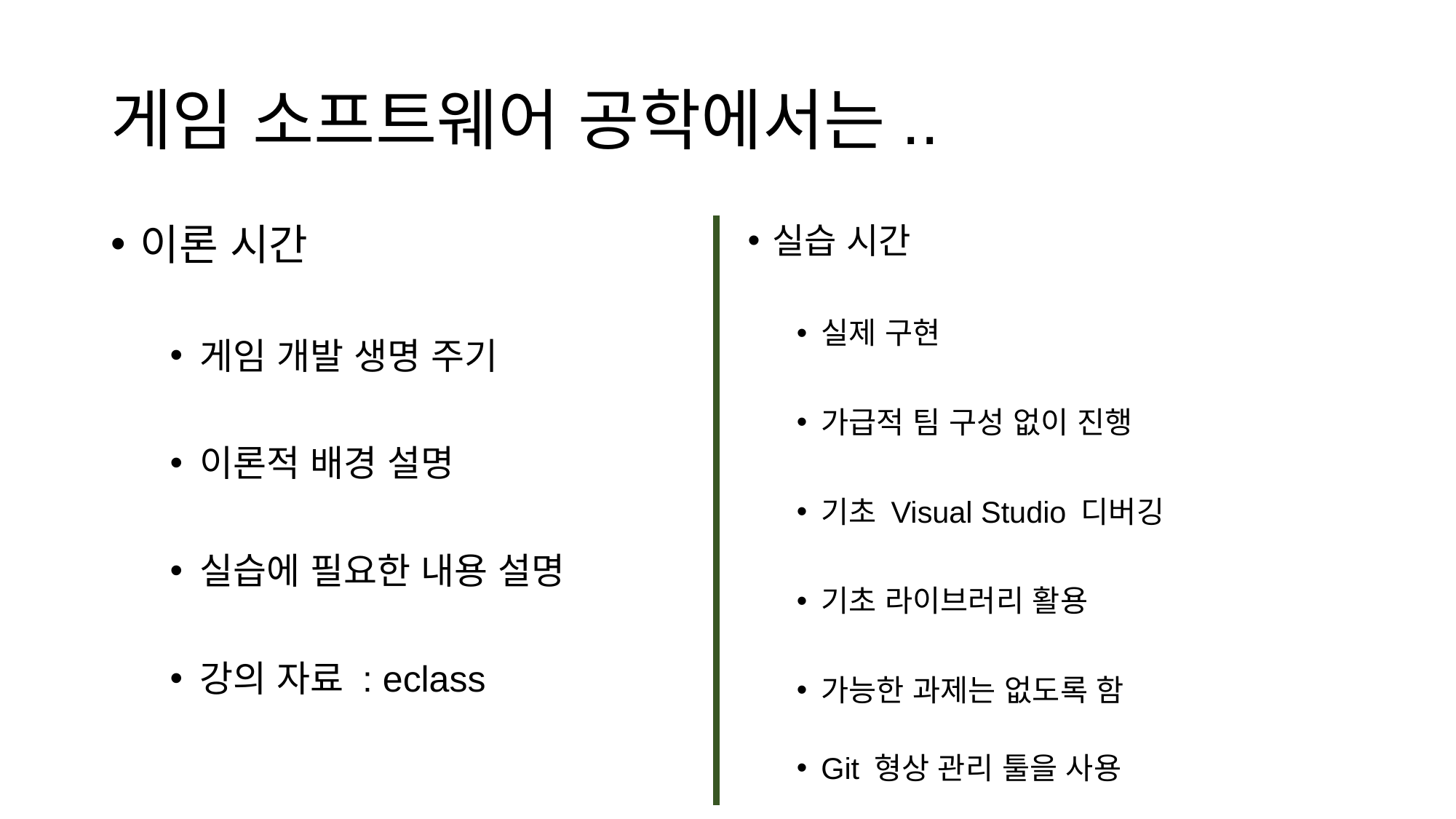

# 게임 소프트웨어 공학에서는..
실습 시간

실제 구현

가급적 팀 구성 없이 진행

기초 Visual Studio 디버깅

기초 라이브러리 활용

가능한 과제는 없도록 함

Git 형상 관리 툴을 사용
이론 시간

게임 개발 생명 주기

이론적 배경 설명

실습에 필요한 내용 설명

강의 자료 : eclass